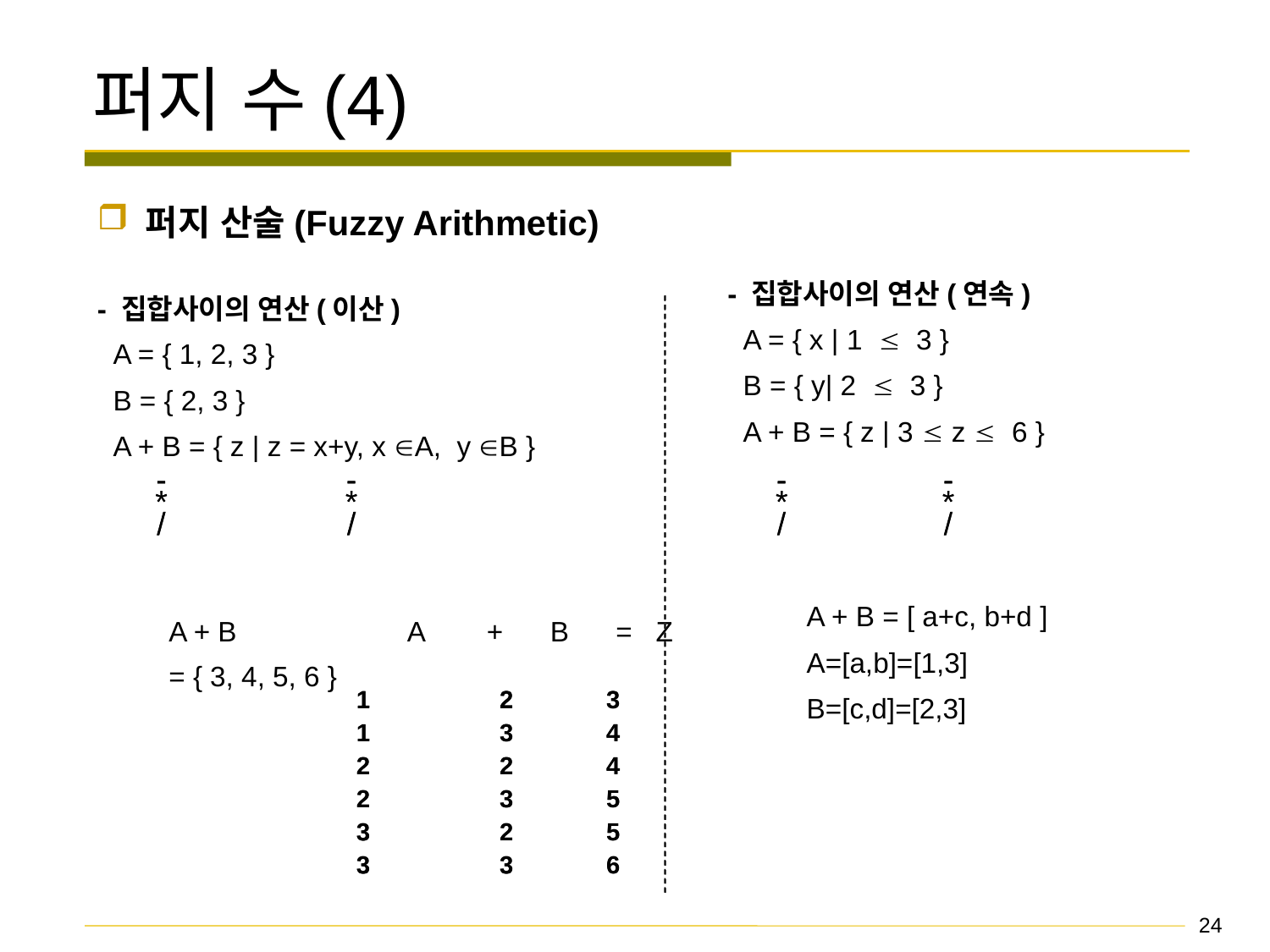

# 퍼지 수(4)
 퍼지 산술(Fuzzy Arithmetic)

- 집합사이의 연산(이산)
  A = { 1, 2, 3 }
  B = { 2, 3 }
  A + B = { z | z = x+y, x ∈A,  y ∈B }

 A + B                      A        +      B      =   Z
 = { 3, 4, 5, 6 }

- 집합사이의 연산(연속)
  A = { x | 1  ≤  3 }
  B = { y| 2  ≤  3 }
  A + B = { z | 3 ≤ z ≤  6 }

  A + B = [ a+c, b+d ]
  A=[a,b]=[1,3]
  B=[c,d]=[2,3]

-
*
/
-
*
/
-
*
/
-
*
/
1
1
2
2
3
3
2
3
2
3
2
3
3
4
4
5
5
6
24